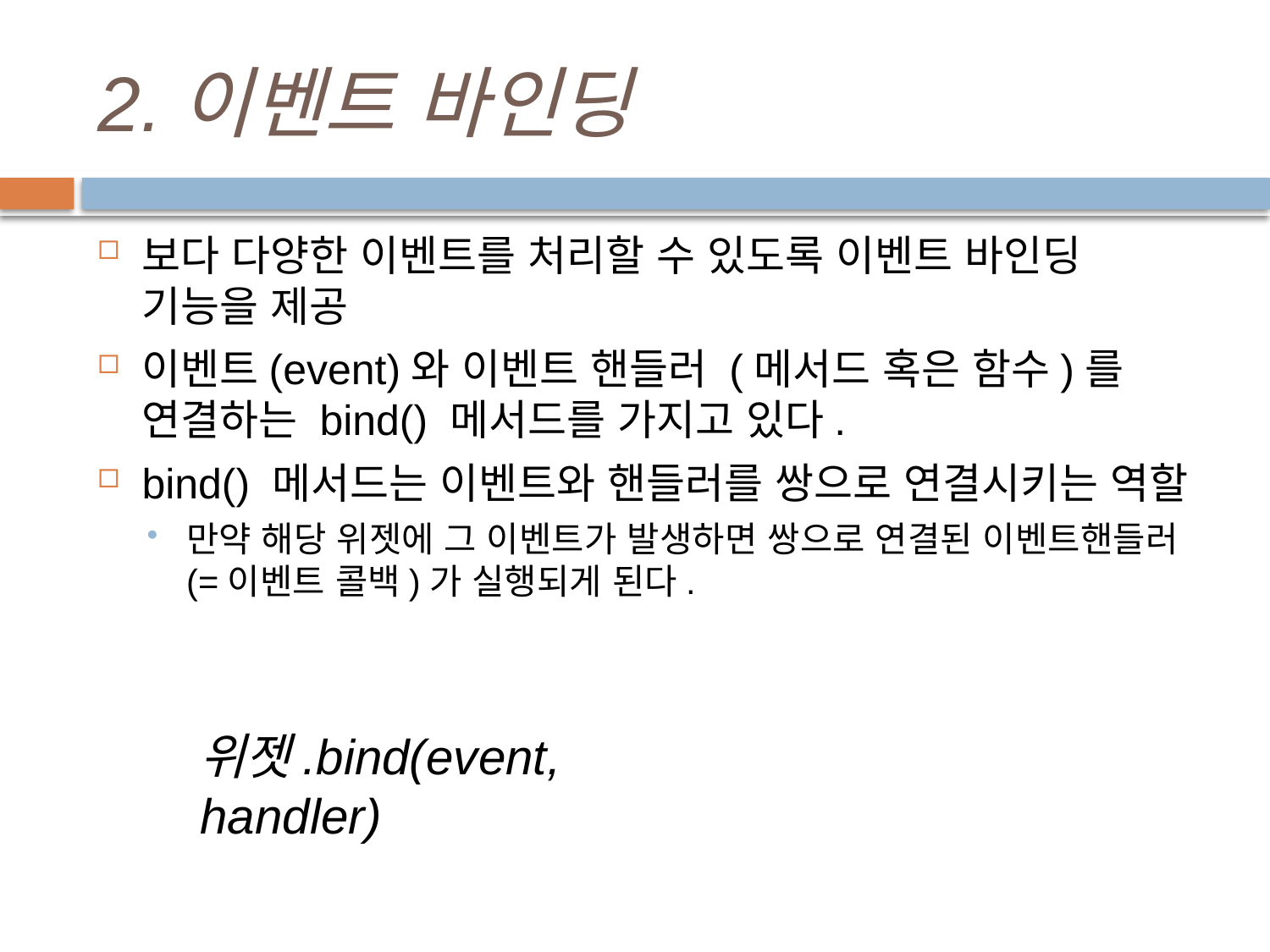

# 2.이벤트 바인딩
보다 다양한 이벤트를 처리할 수 있도록 이벤트 바인딩 기능을 제공
이벤트(event)와 이벤트 핸들러 (메서드 혹은 함수)를 연결하는 bind() 메서드를 가지고 있다.
bind() 메서드는 이벤트와 핸들러를 쌍으로 연결시키는 역할
만약 해당 위젯에 그 이벤트가 발생하면 쌍으로 연결된 이벤트핸들러(=이벤트 콜백)가 실행되게 된다.
위젯.bind(event, handler)